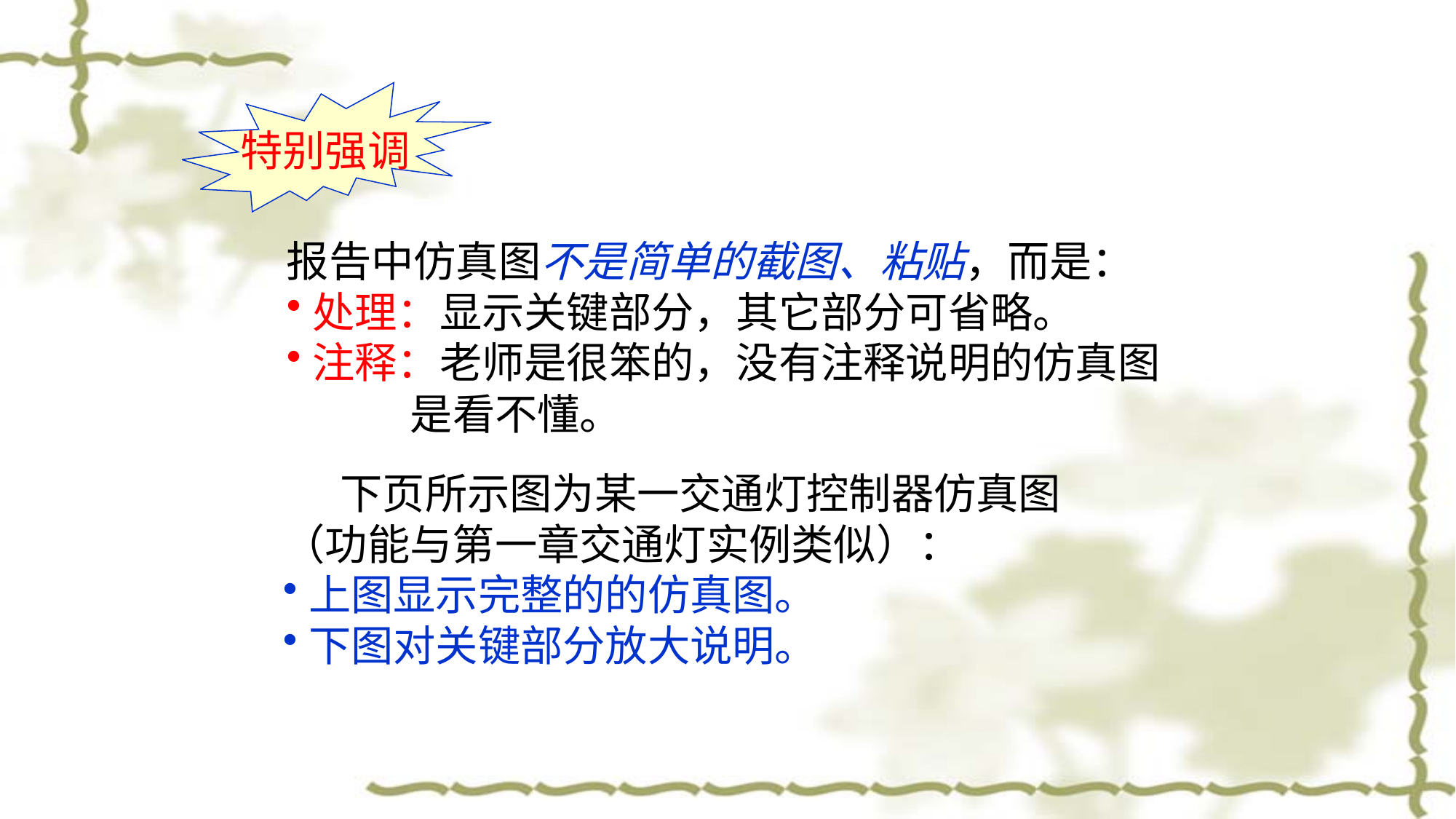

特别强调
报告中仿真图不是简单的截图、粘贴，而是：
处理：显示关键部分，其它部分可省略。
注释：老师是很笨的，没有注释说明的仿真图
            是看不懂。
     下页所示图为某一交通灯控制器仿真图（功能与第一章交通灯实例类似）：
上图显示完整的的仿真图。
下图对关键部分放大说明。